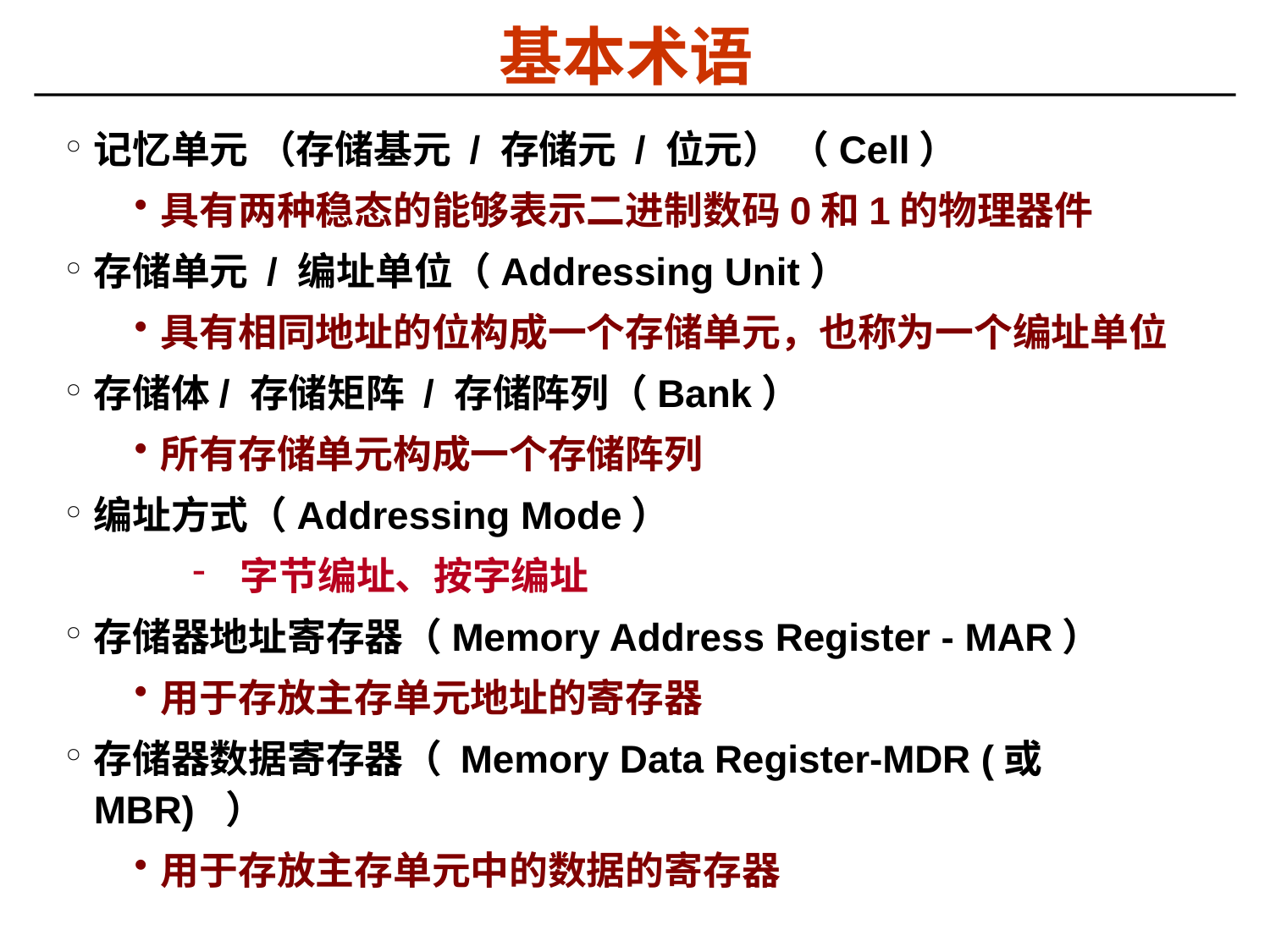

基本术语
记忆单元 （存储基元 / 存储元 / 位元） （Cell）
具有两种稳态的能够表示二进制数码0和1的物理器件
存储单元 / 编址单位（Addressing Unit）
具有相同地址的位构成一个存储单元，也称为一个编址单位
存储体/ 存储矩阵 / 存储阵列（Bank）
所有存储单元构成一个存储阵列
编址方式（Addressing Mode）
字节编址、按字编址
存储器地址寄存器（Memory Address Register - MAR）
用于存放主存单元地址的寄存器
存储器数据寄存器（ Memory Data Register-MDR (或MBR)  ）
用于存放主存单元中的数据的寄存器